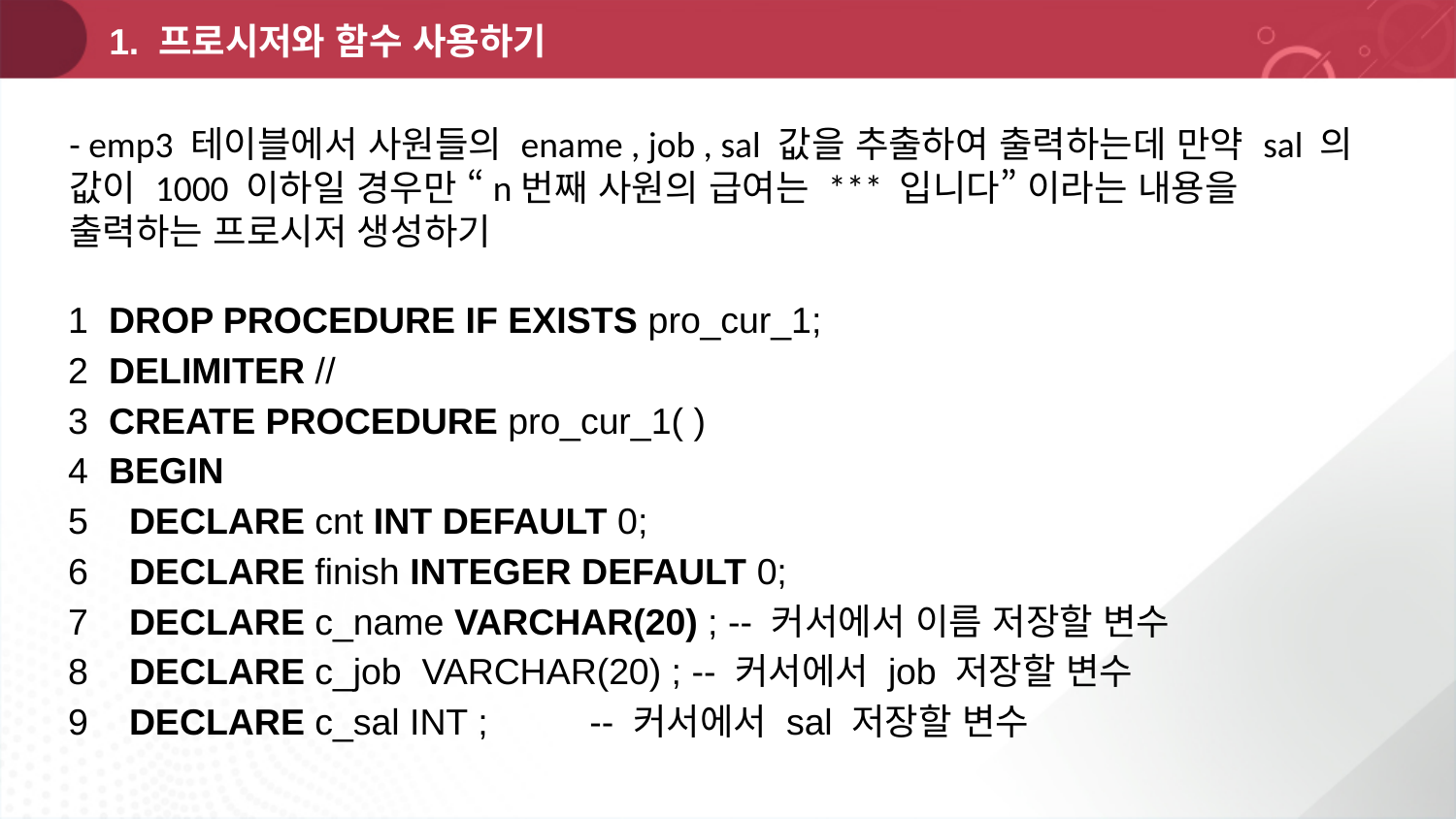

1. 프로시저와 함수 사용하기
- emp3 테이블에서 사원들의 ename , job , sal 값을 추출하여 출력하는데 만약 sal 의 값이 1000 이하일 경우만 “n번째 사원의 급여는 *** 입니다” 이라는 내용을 출력하는 프로시저 생성하기
1  DROP PROCEDURE IF EXISTS pro_cur_1;
2  DELIMITER //
3  CREATE PROCEDURE pro_cur_1( )
4  BEGIN
5    DECLARE cnt INT DEFAULT 0;
6    DECLARE finish INTEGER DEFAULT 0;
7    DECLARE c_name VARCHAR(20) ; -- 커서에서 이름 저장할 변수
8    DECLARE c_job  VARCHAR(20) ; -- 커서에서 job 저장할 변수
9    DECLARE c_sal INT ;          -- 커서에서 sal 저장할 변수